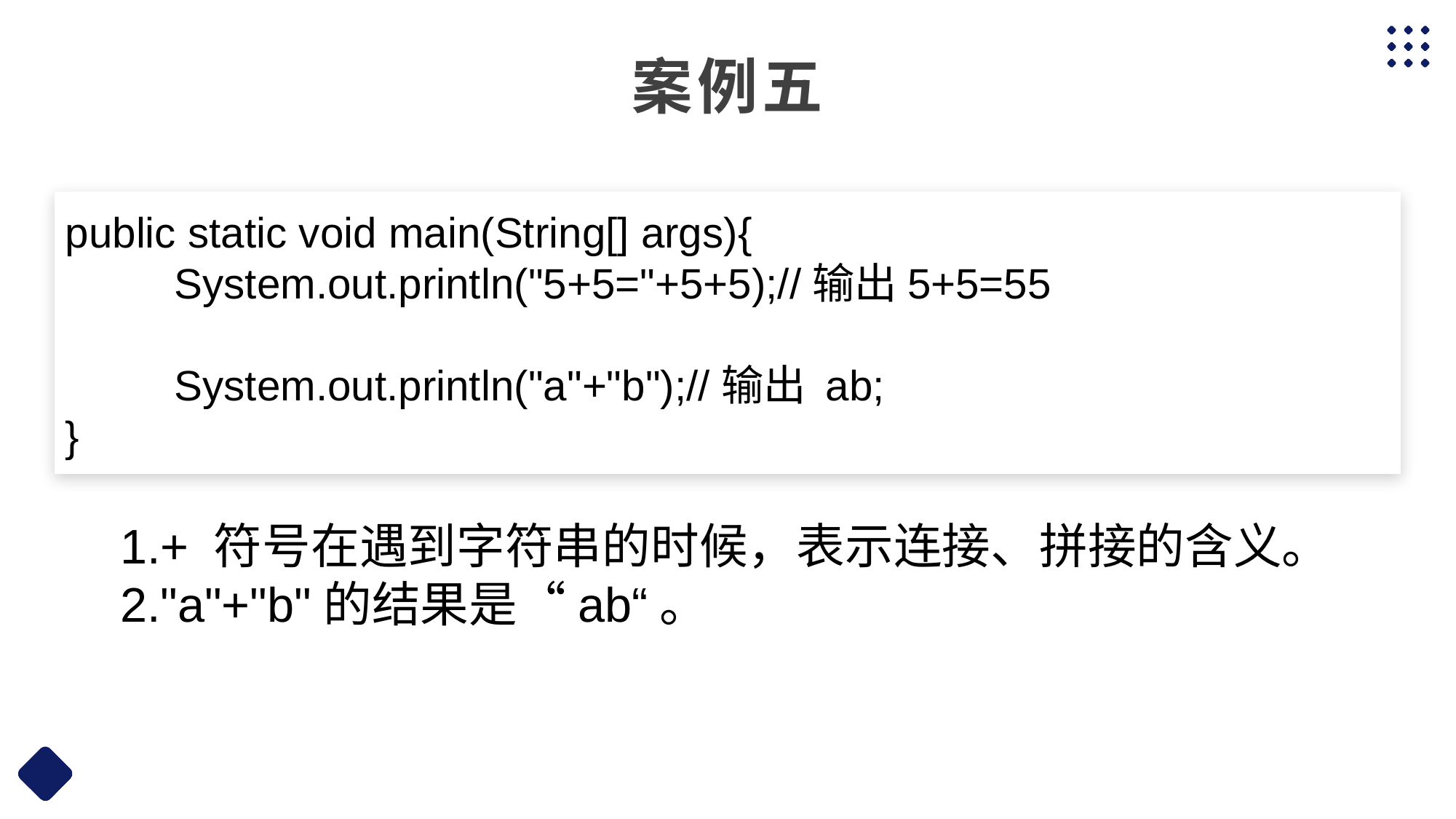

案例五
public static void main(String[] args){
	System.out.println("5+5="+5+5);//输出5+5=55

	System.out.println("a"+"b");//输出 ab;
}
1.+ 符号在遇到字符串的时候，表示连接、拼接的含义。
2."a"+"b"的结果是“ab“。